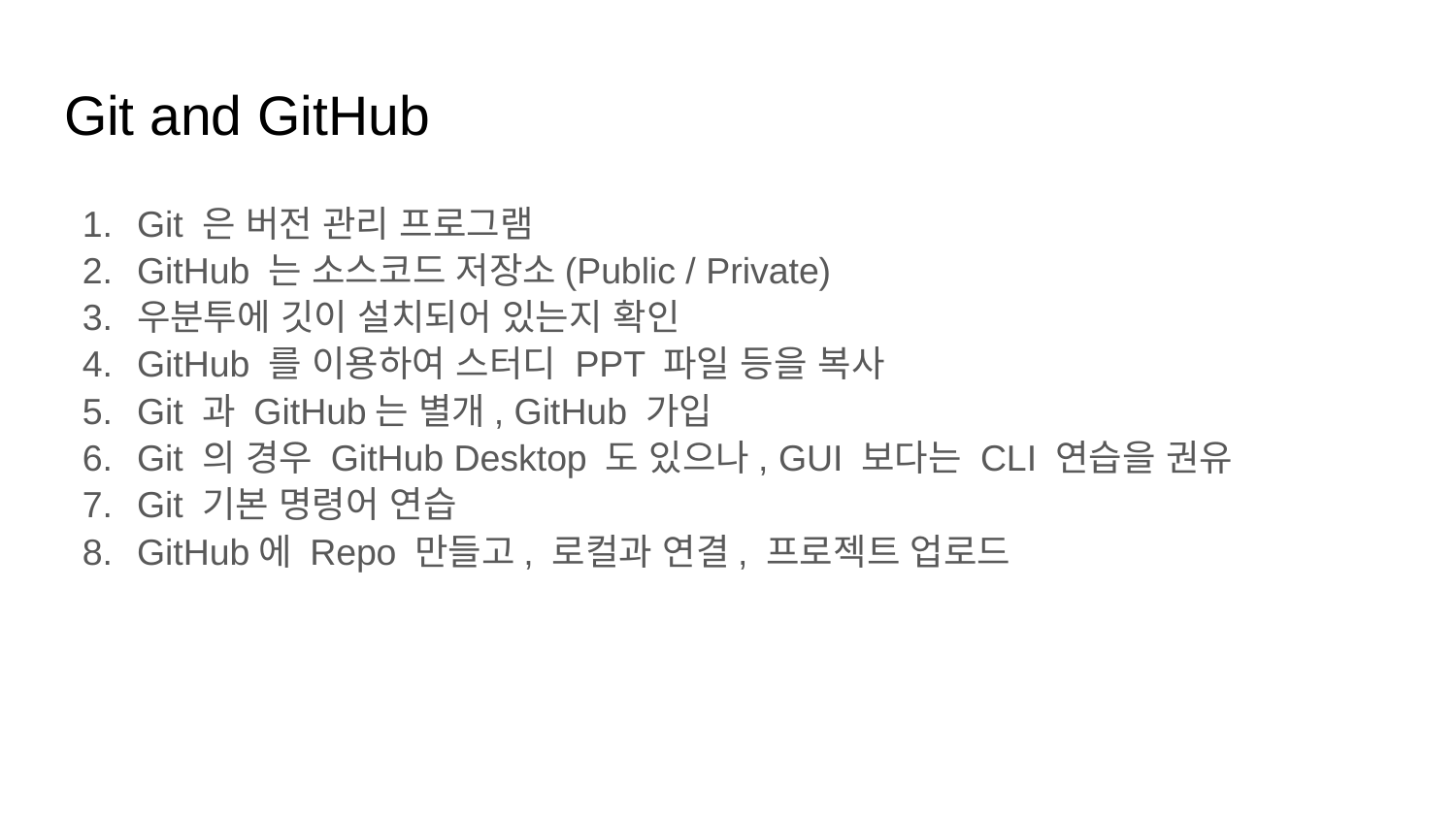

# Git and GitHub
Git 은 버전 관리 프로그램
GitHub 는 소스코드 저장소(Public / Private)
우분투에 깃이 설치되어 있는지 확인
GitHub 를 이용하여 스터디 PPT 파일 등을 복사
Git 과 GitHub는 별개, GitHub 가입
Git 의 경우 GitHub Desktop 도 있으나, GUI 보다는 CLI 연습을 권유
Git 기본 명령어 연습
GitHub에 Repo 만들고, 로컬과 연결, 프로젝트 업로드